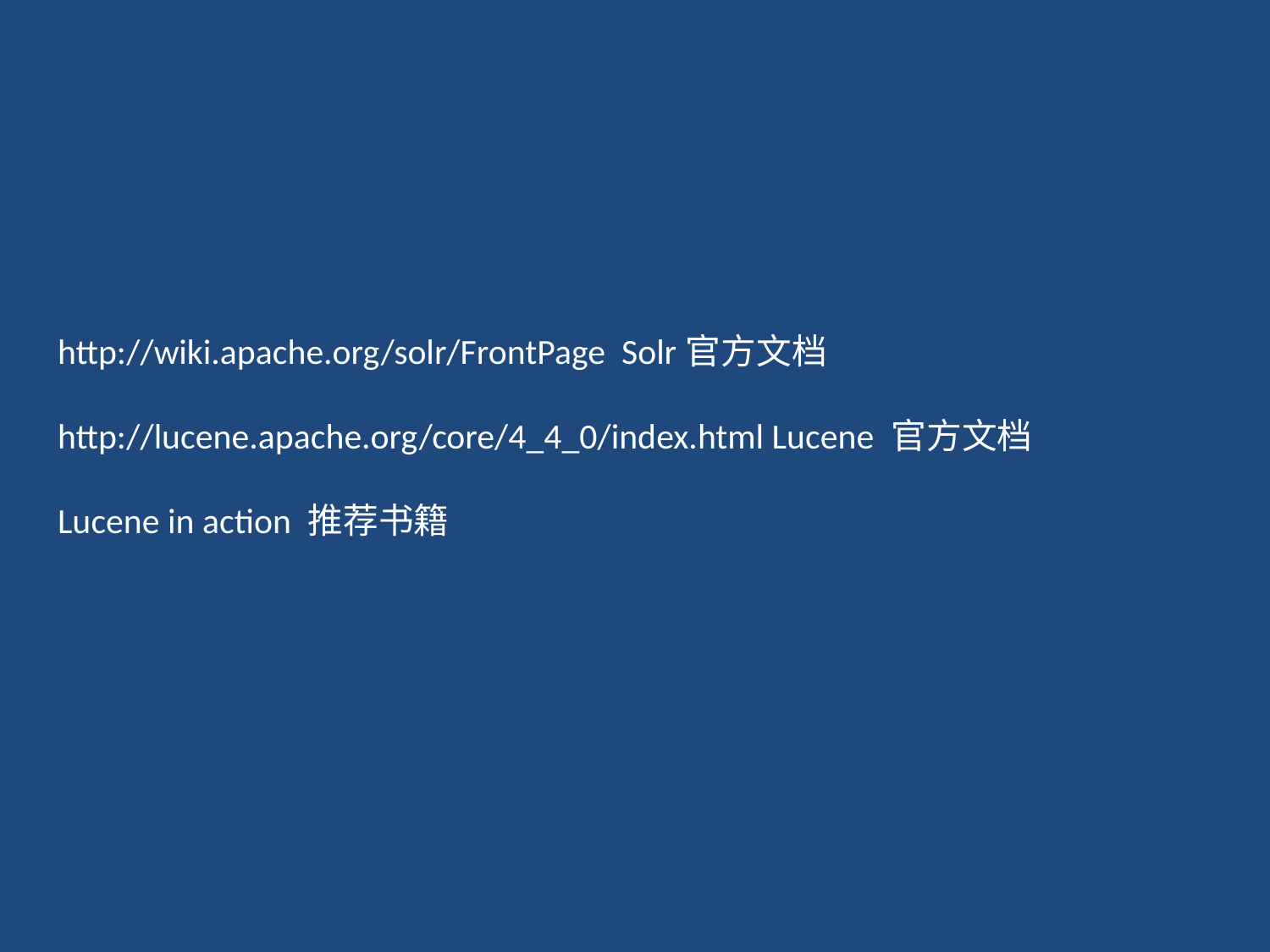

# http://wiki.apache.org/solr/FrontPage  Solr官方文档 http://lucene.apache.org/core/4_4_0/index.html Lucene 官方文档 Lucene in action 推荐书籍